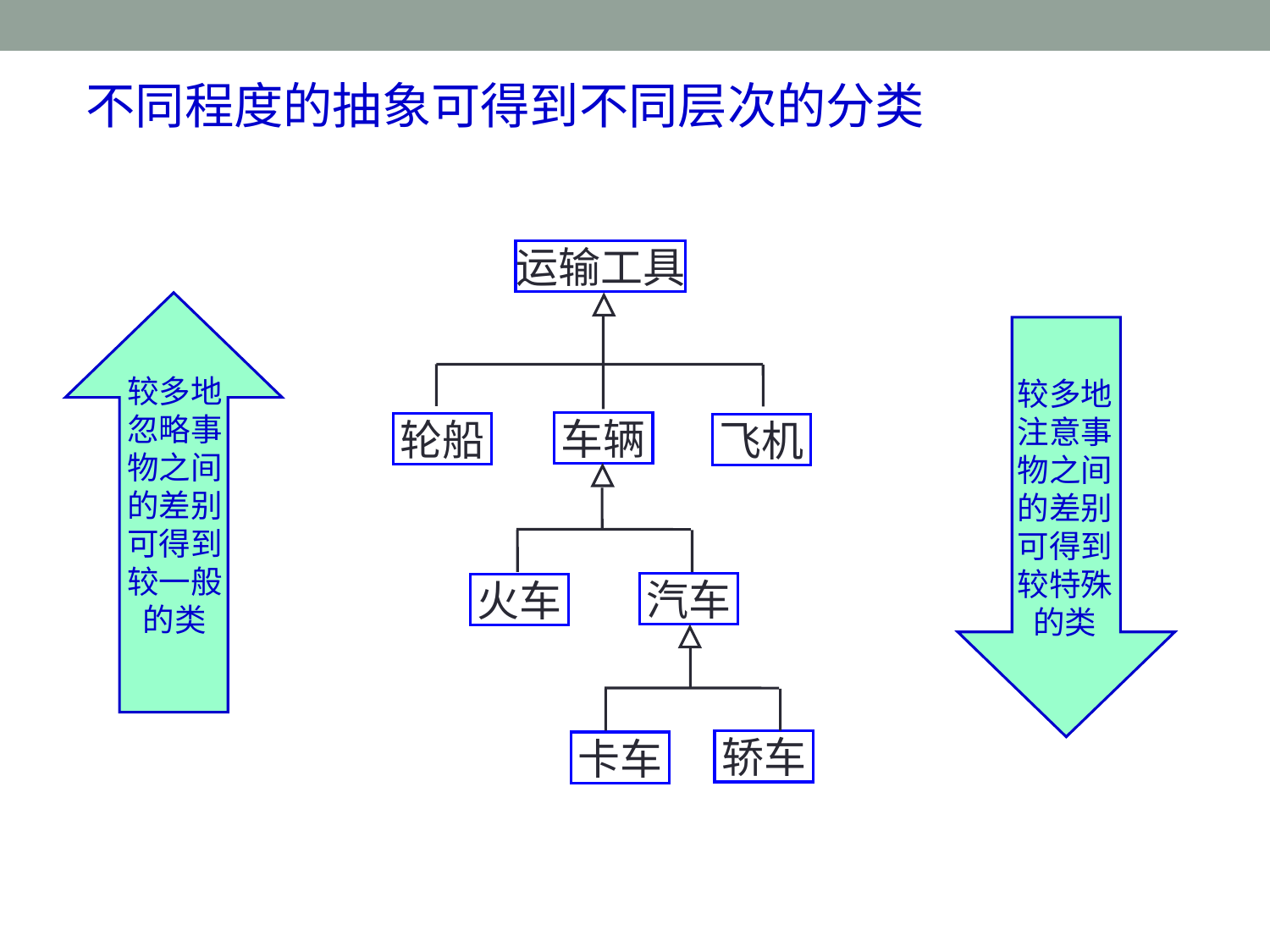

不同程度的抽象可得到不同层次的分类
运输工具

较多地忽略事物之间的差别可得到较一般的类
较多地注意事物之间的差别可得到较特殊的类
车辆
轮船
飞机

汽车
火车

轿车
卡车